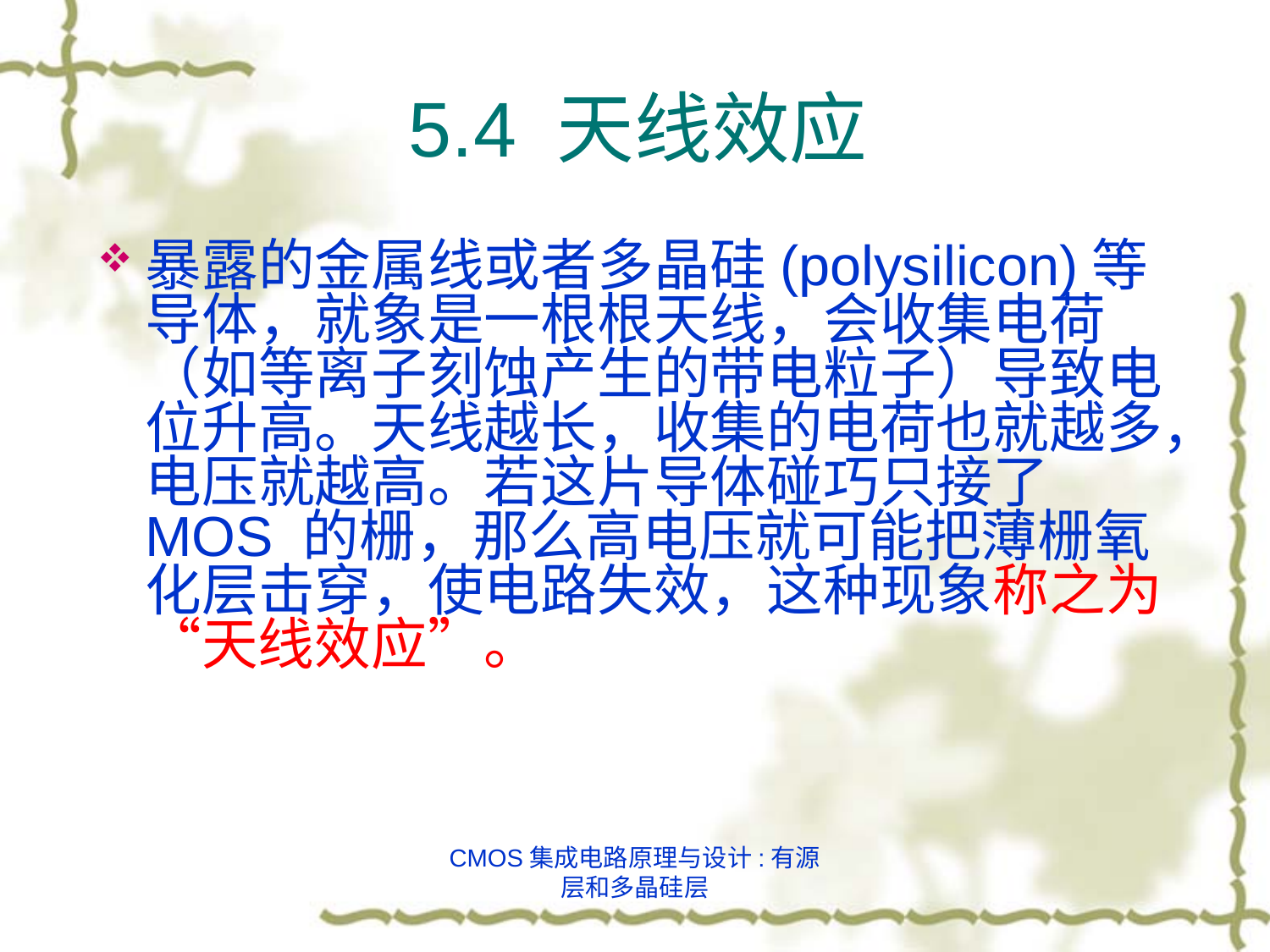

# 5.4 天线效应
暴露的金属线或者多晶硅(polysilicon)等导体，就象是一根根天线，会收集电荷（如等离子刻蚀产生的带电粒子）导致电位升高。天线越长，收集的电荷也就越多，电压就越高。若这片导体碰巧只接了MOS 的栅，那么高电压就可能把薄栅氧化层击穿，使电路失效，这种现象称之为“天线效应”。

CMOS集成电路原理与设计:有源层和多晶硅层
25